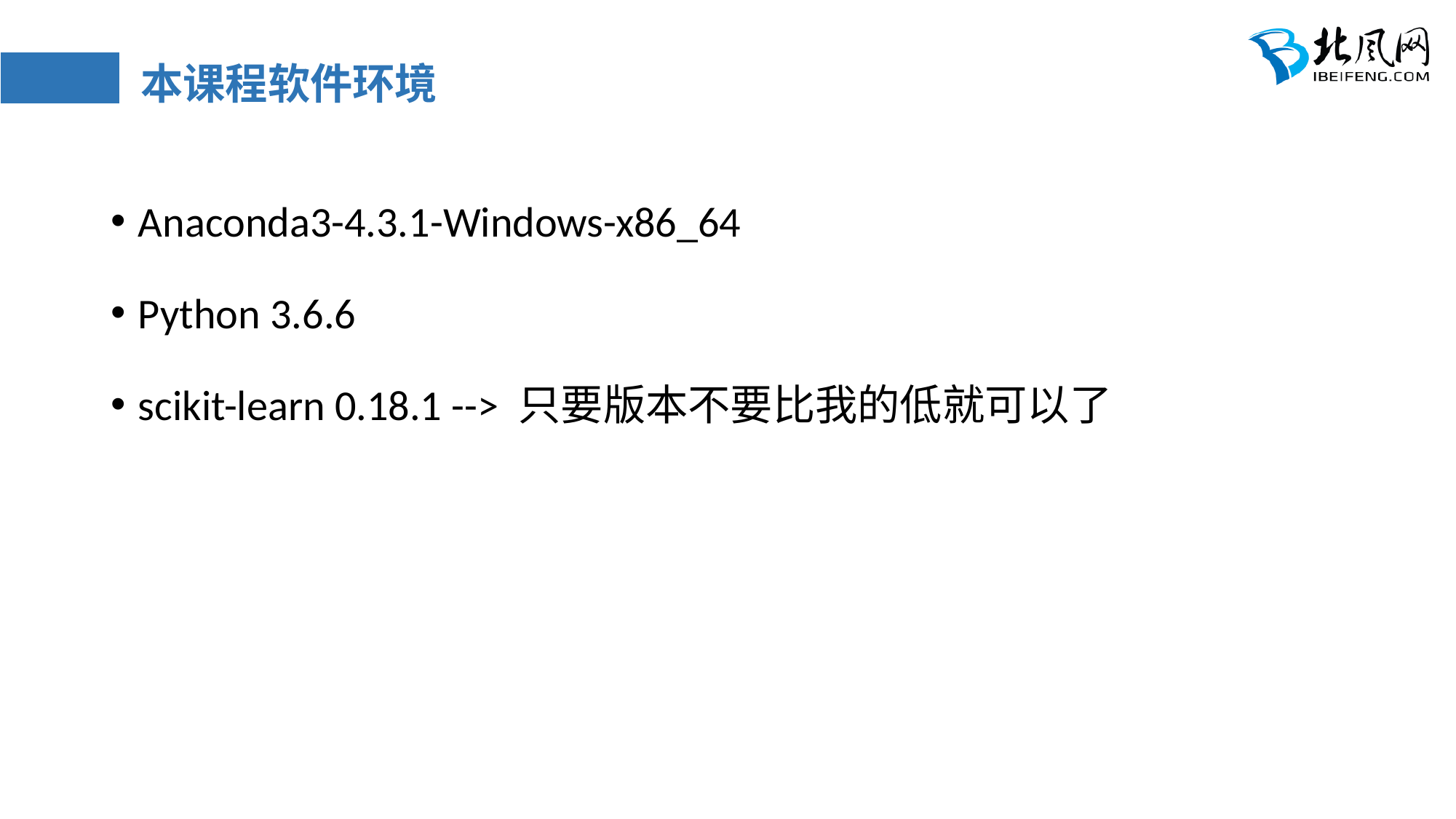

# 本课程软件环境
Anaconda3-4.3.1-Windows-x86_64
Python 3.6.6
scikit-learn 0.18.1 --> 只要版本不要比我的低就可以了